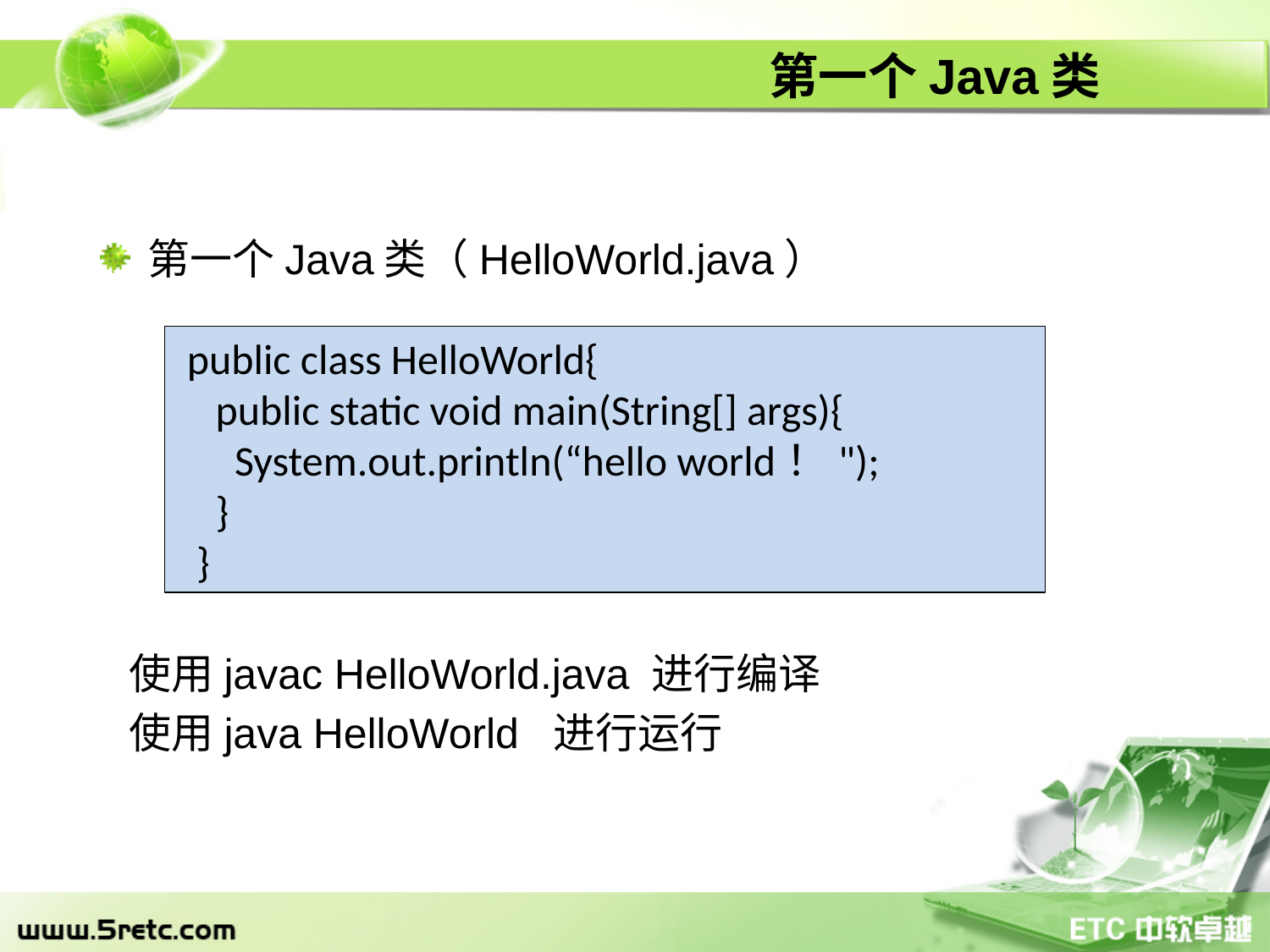

# 第一个Java类
第一个Java类（HelloWorld.java）

  使用javac HelloWorld.java 进行编译
  使用java HelloWorld  进行运行

 public class HelloWorld{
    public static void main(String[] args){
      System.out.println(“hello world！");
    }
  }